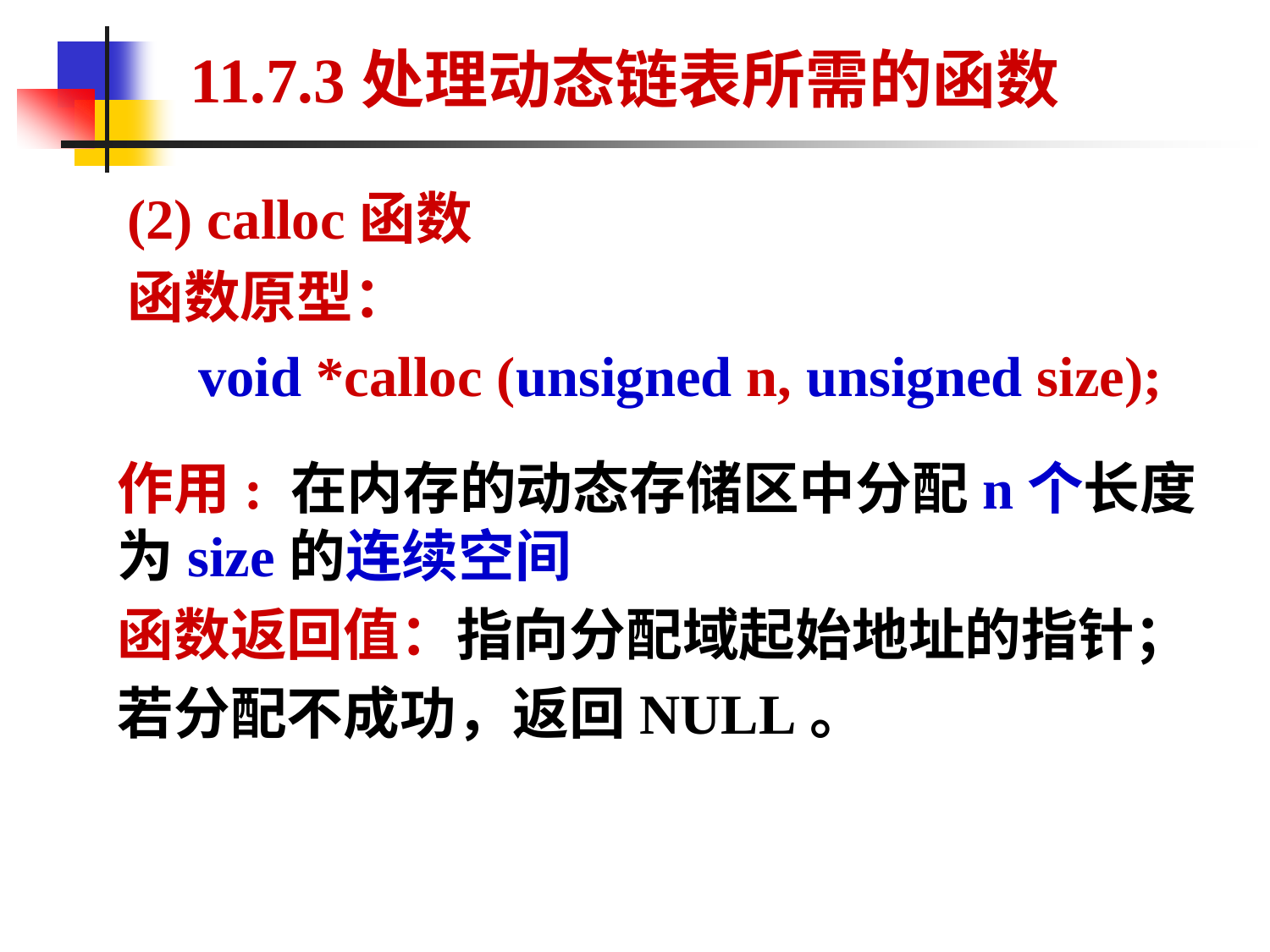

11.7.3处理动态链表所需的函数
(2) calloc函数
函数原型：
     void *calloc (unsigned n, unsigned size);
作用: 在内存的动态存储区中分配n个长度为size的连续空间
函数返回值：指向分配域起始地址的指针；
若分配不成功，返回NULL。